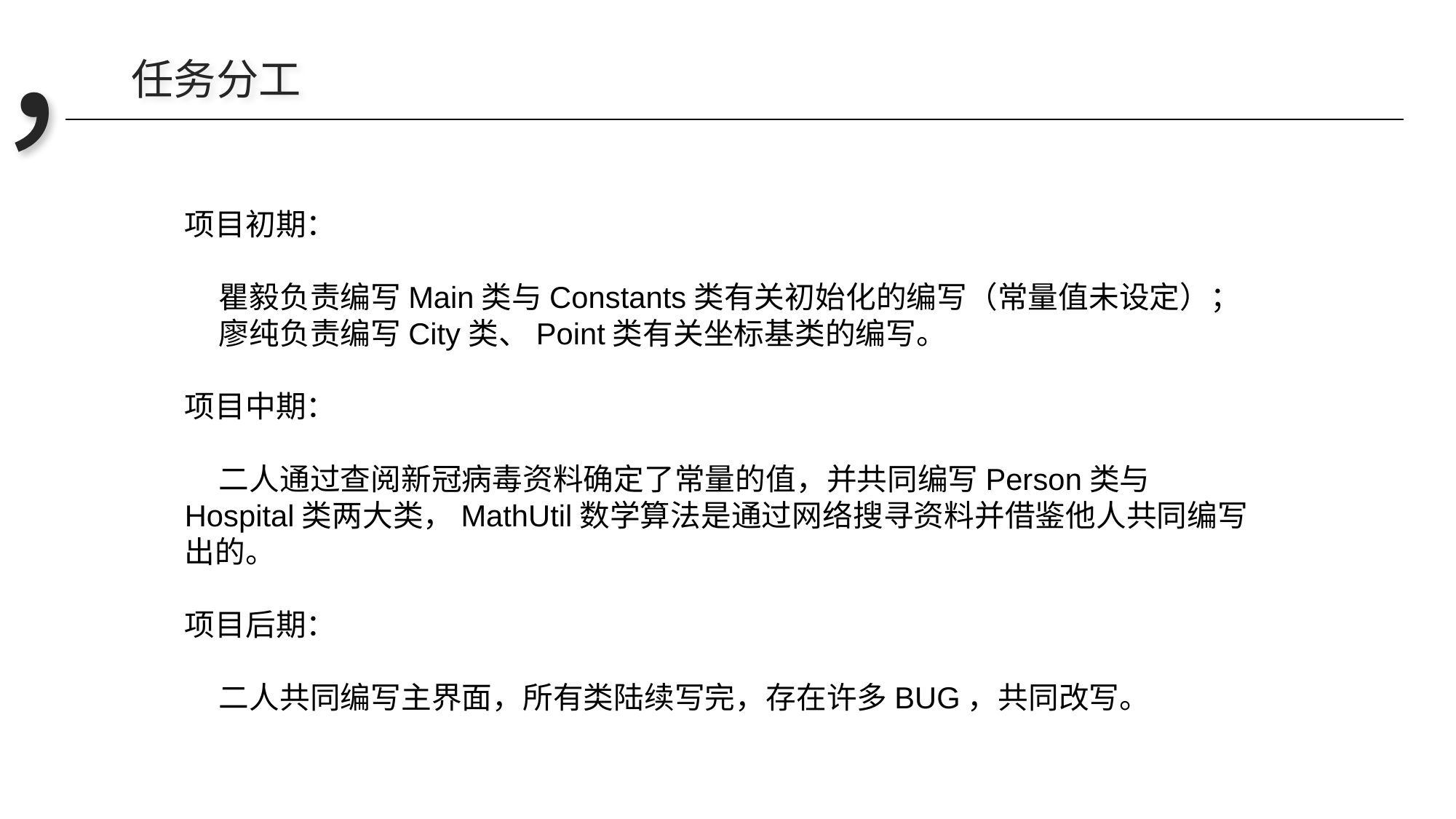

，
任务分工
项目初期：

    瞿毅负责编写Main类与Constants类有关初始化的编写（常量值未设定）；
    廖纯负责编写City类、Point类有关坐标基类的编写。

项目中期：

    二人通过查阅新冠病毒资料确定了常量的值，并共同编写Person类与Hospital类两大类，MathUtil数学算法是通过网络搜寻资料并借鉴他人共同编写出的。

项目后期：

    二人共同编写主界面，所有类陆续写完，存在许多BUG，共同改写。